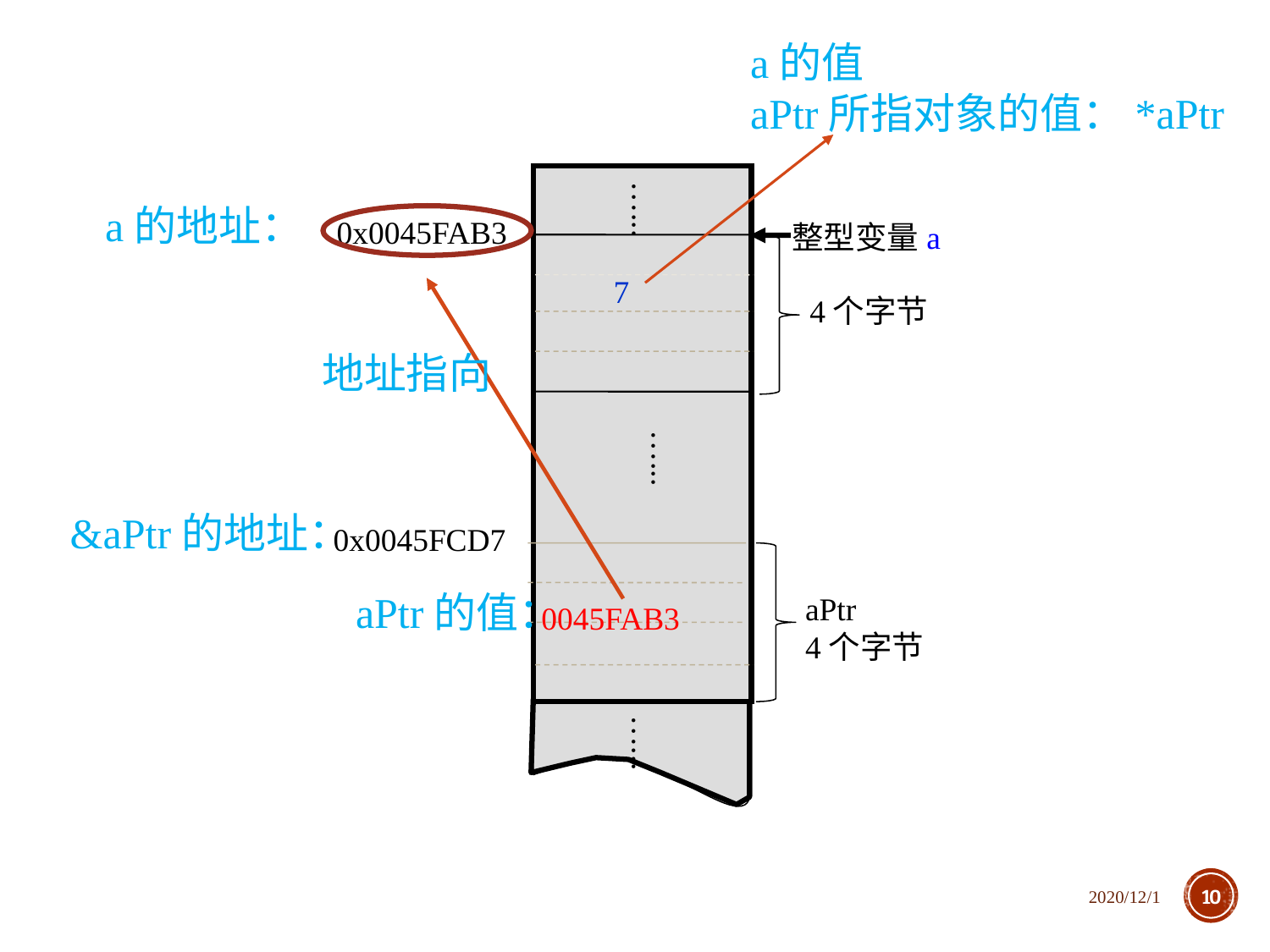

a的值
aPtr所指对象的值：*aPtr

…...
0x0045FAB3

整型变量a

7

4个字节

…...
0x0045FCD7

aPtr
4个字节
0045FAB3

…...

a的地址：
地址指向
&aPtr的地址：
aPtr的值：
2020/12/1
10